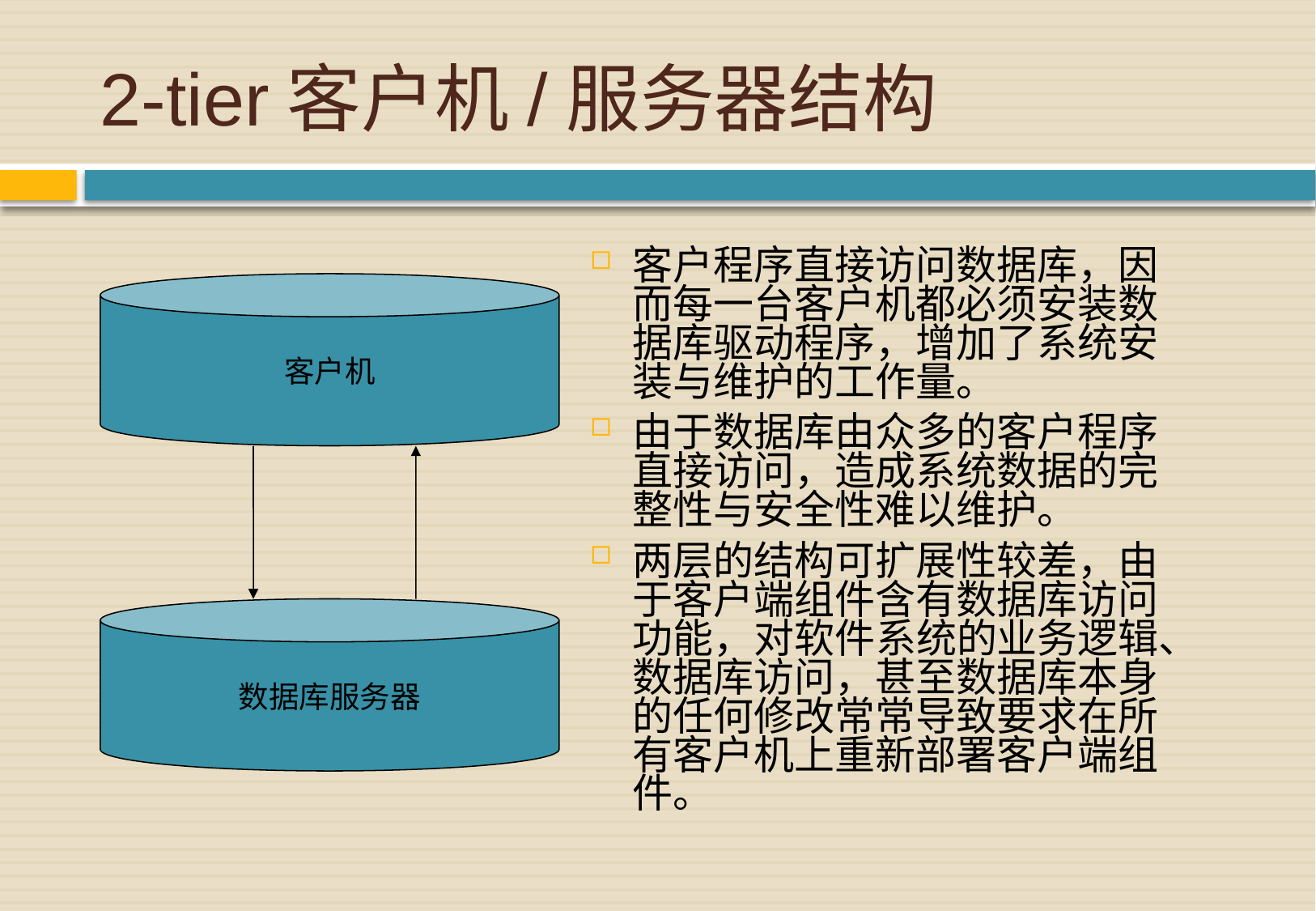

# 2-tier客户机/服务器结构
客户程序直接访问数据库，因而每一台客户机都必须安装数据库驱动程序，增加了系统安装与维护的工作量。
由于数据库由众多的客户程序直接访问，造成系统数据的完整性与安全性难以维护。
两层的结构可扩展性较差，由于客户端组件含有数据库访问功能，对软件系统的业务逻辑、数据库访问，甚至数据库本身的任何修改常常导致要求在所有客户机上重新部署客户端组件。
客户机

数据库服务器